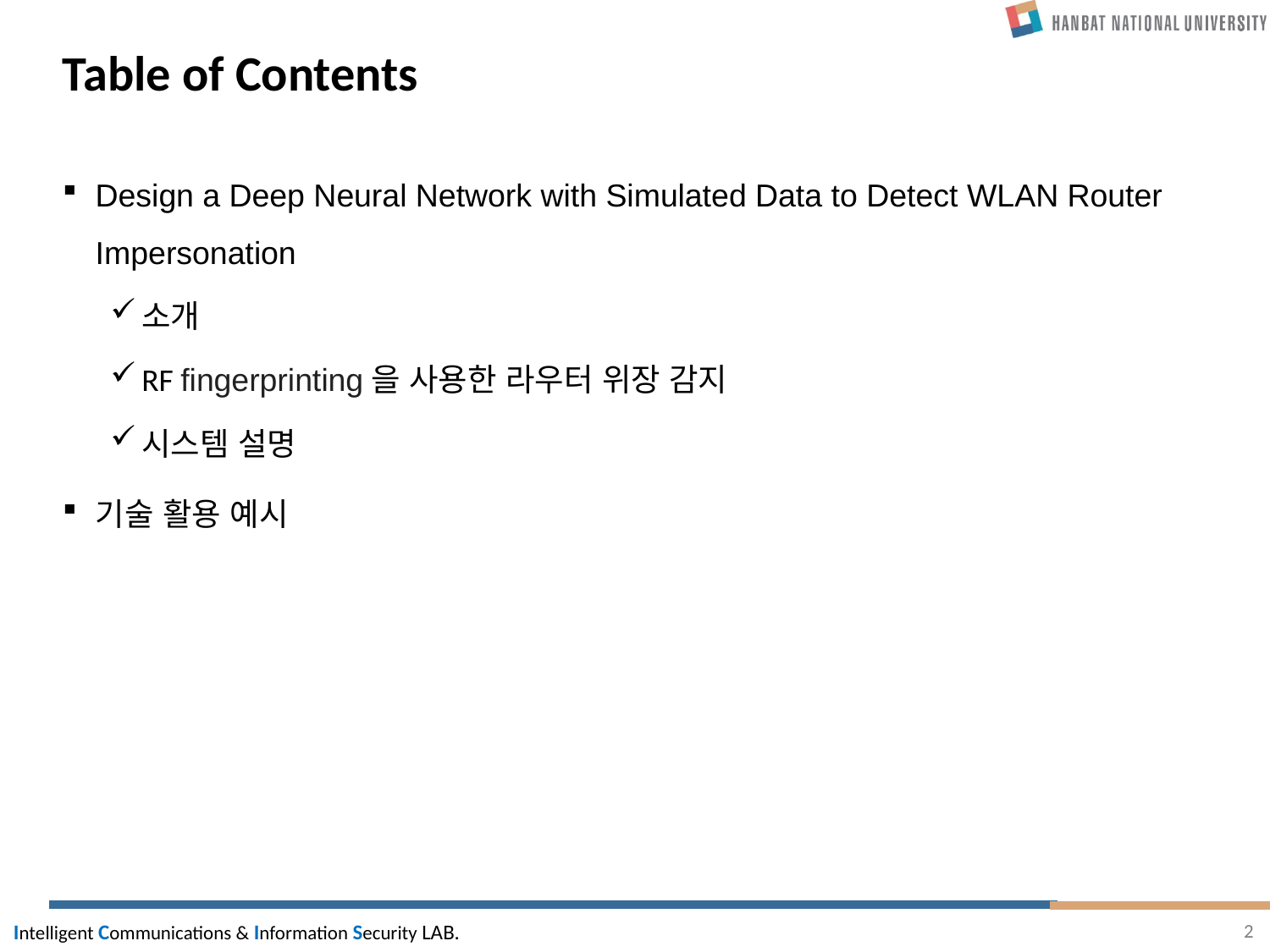

# Table of Contents
Design a Deep Neural Network with Simulated Data to Detect WLAN Router Impersonation
소개
RF fingerprinting을 사용한 라우터 위장 감지
시스템 설명
기술 활용 예시
2